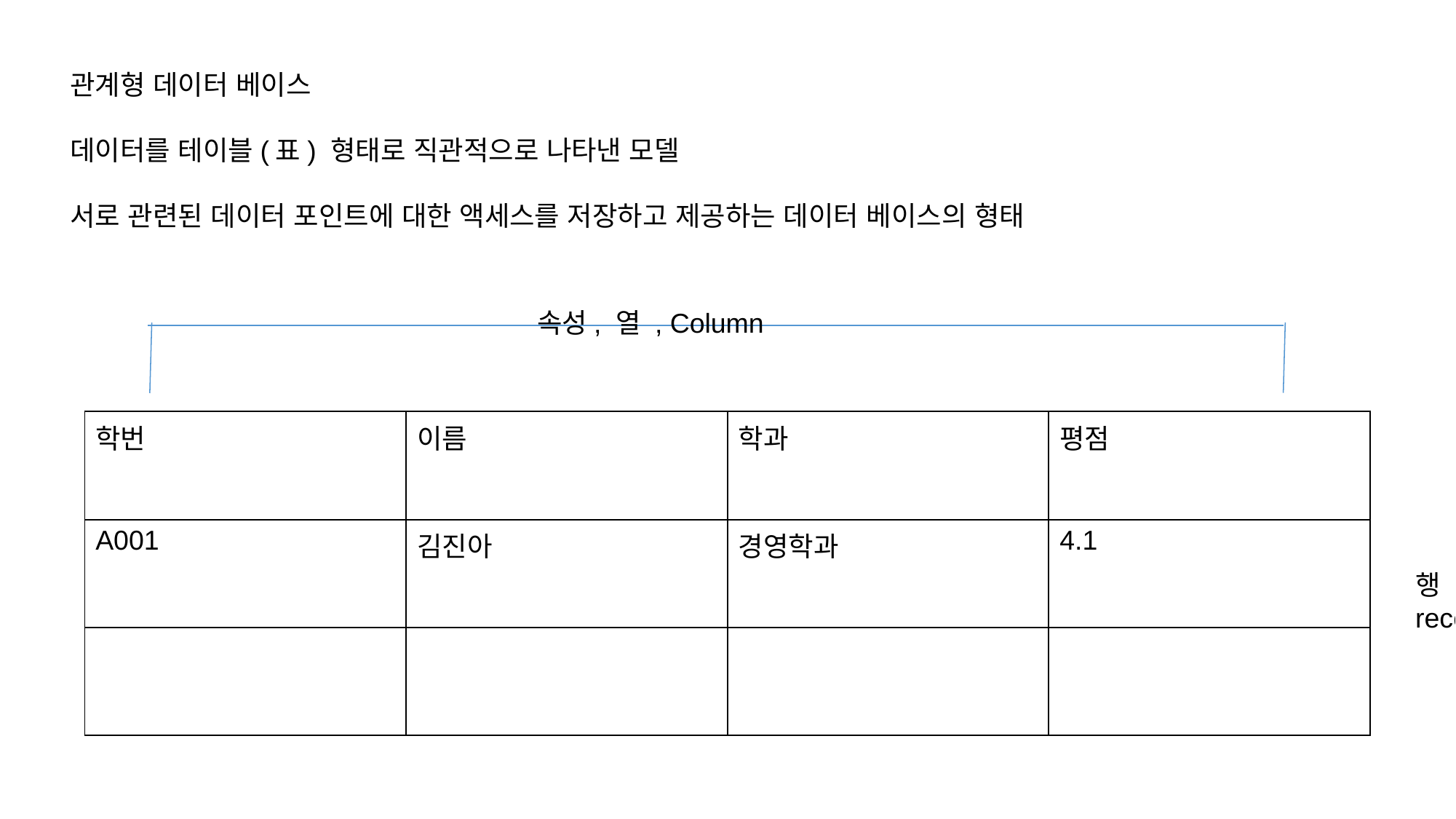

관계형 데이터 베이스

데이터를 테이블(표) 형태로 직관적으로 나타낸 모델

서로 관련된 데이터 포인트에 대한 액세스를 저장하고 제공하는 데이터 베이스의 형태
속성, 열 , Column
| 학번 | 이름 | 학과 | 평점 |
| --- | --- | --- | --- |
| A001 | 김진아 | 경영학과 | 4.1 |
|  |  |  |  |
행
record